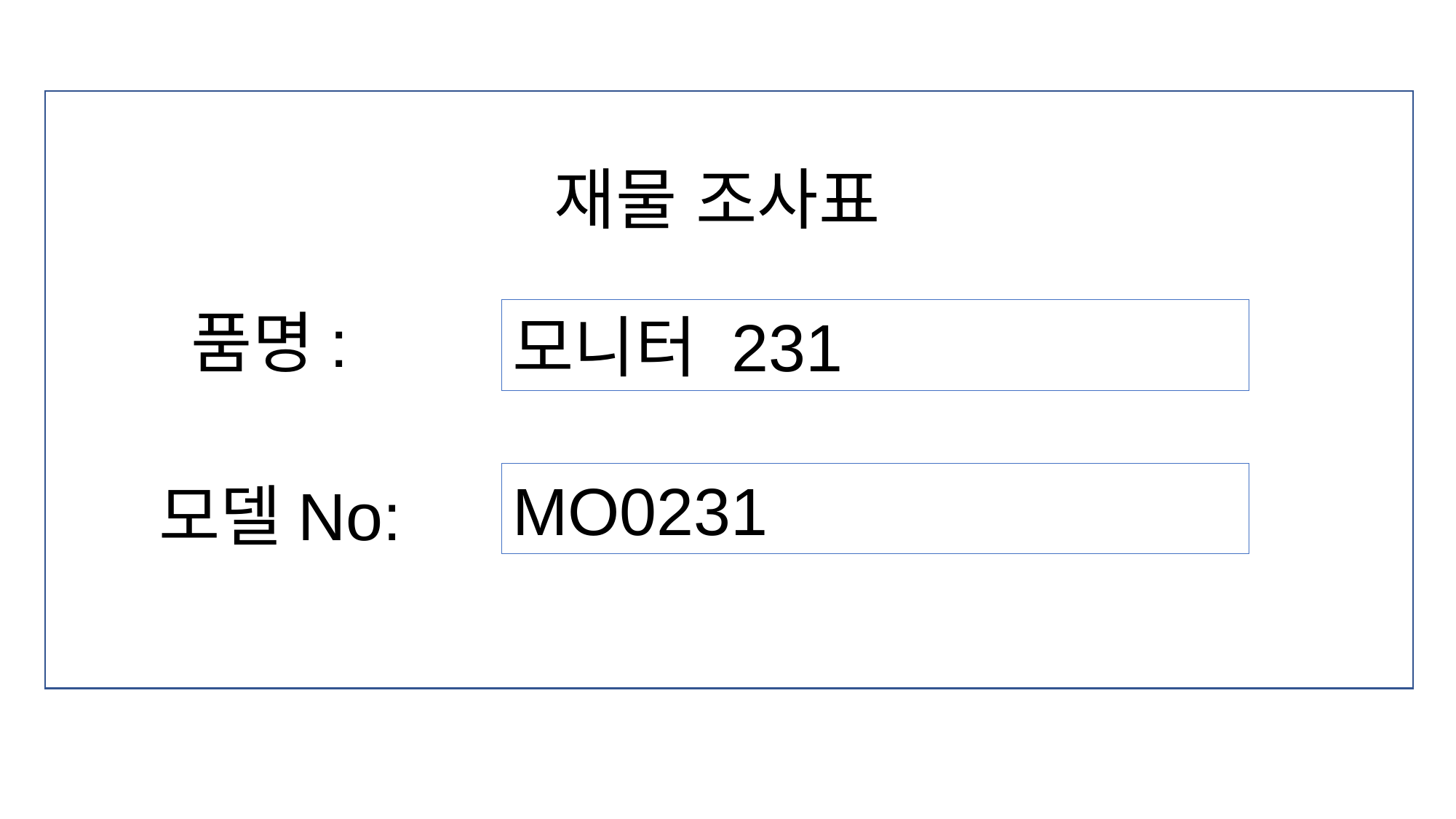

재물 조사표
품명:
모니터 231
MO0231
모델No: